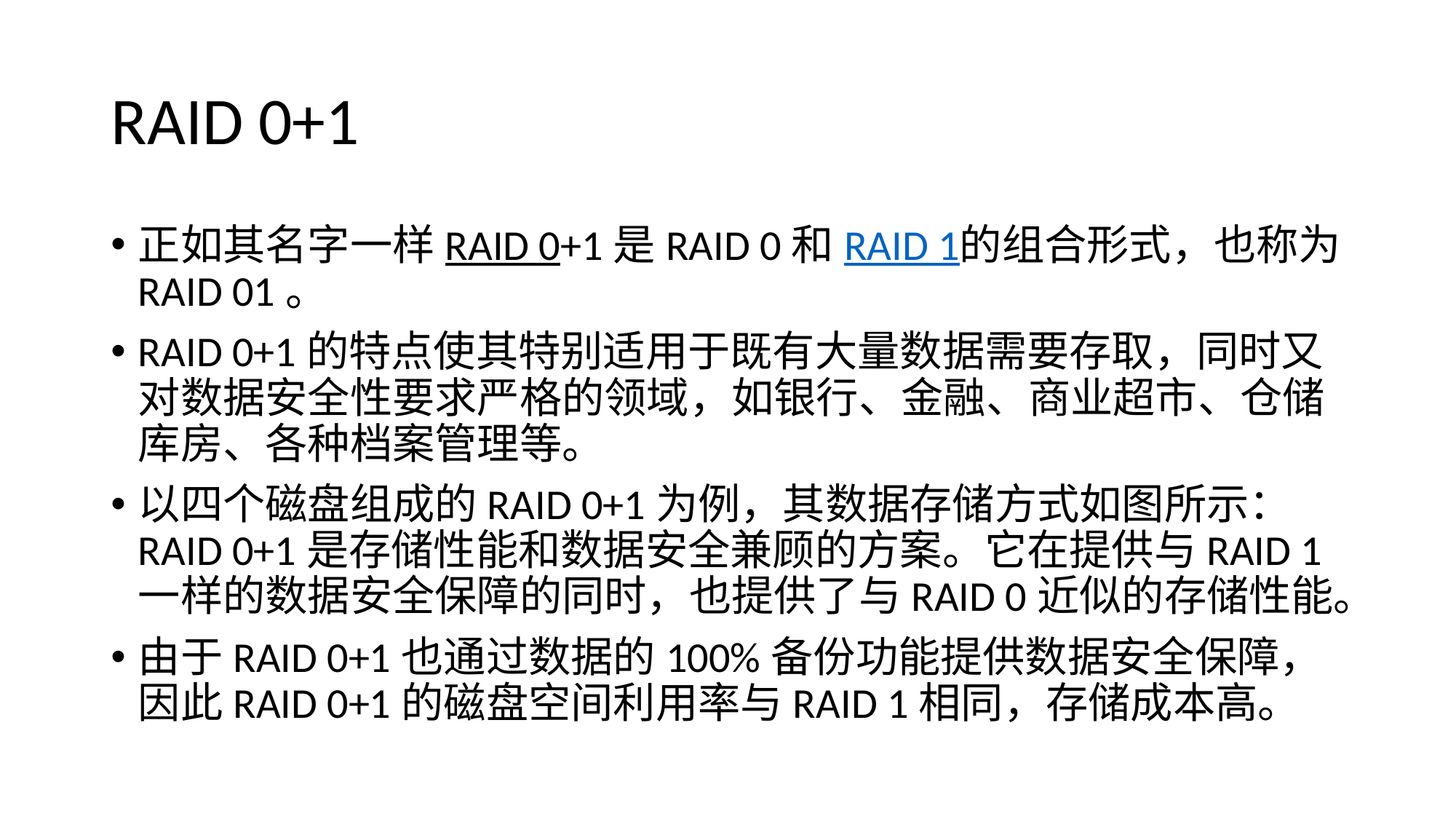

# RAID 0+1
正如其名字一样RAID 0+1是RAID 0和RAID 1的组合形式，也称为RAID 01。
RAID 0+1的特点使其特别适用于既有大量数据需要存取，同时又对数据安全性要求严格的领域，如银行、金融、商业超市、仓储库房、各种档案管理等。
以四个磁盘组成的RAID 0+1为例，其数据存储方式如图所示：RAID 0+1是存储性能和数据安全兼顾的方案。它在提供与RAID 1一样的数据安全保障的同时，也提供了与RAID 0近似的存储性能。
由于RAID 0+1也通过数据的100%备份功能提供数据安全保障，因此RAID 0+1的磁盘空间利用率与RAID 1相同，存储成本高。